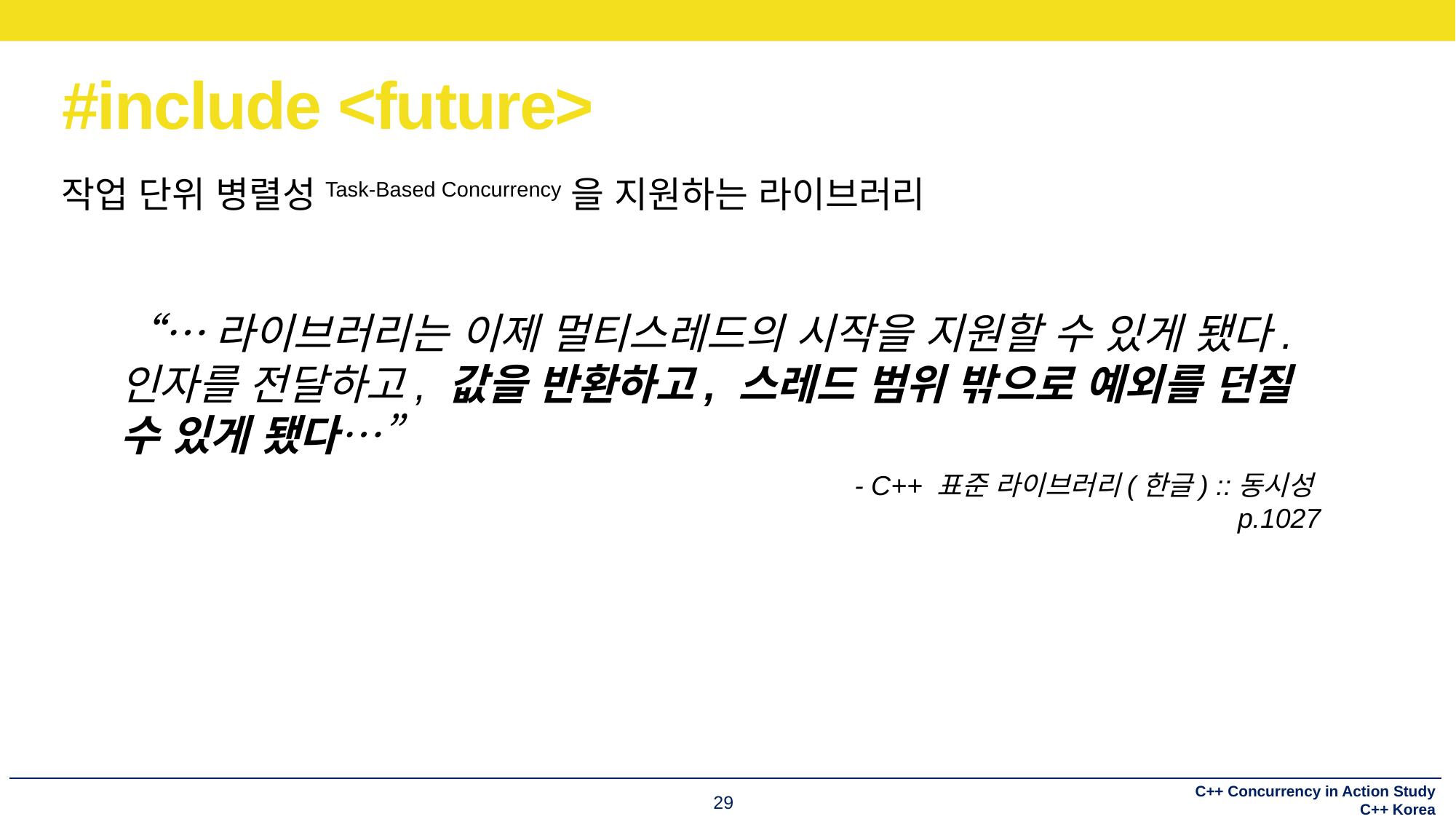

# #include <future>
작업 단위 병렬성Task-Based Concurrency을 지원하는 라이브러리

“…라이브러리는 이제 멀티스레드의 시작을 지원할 수 있게 됐다. 인자를 전달하고, 값을 반환하고, 스레드 범위 밖으로 예외를 던질 수 있게 됐다…”
- C++ 표준 라이브러리(한글) ::동시성
p.1027
29